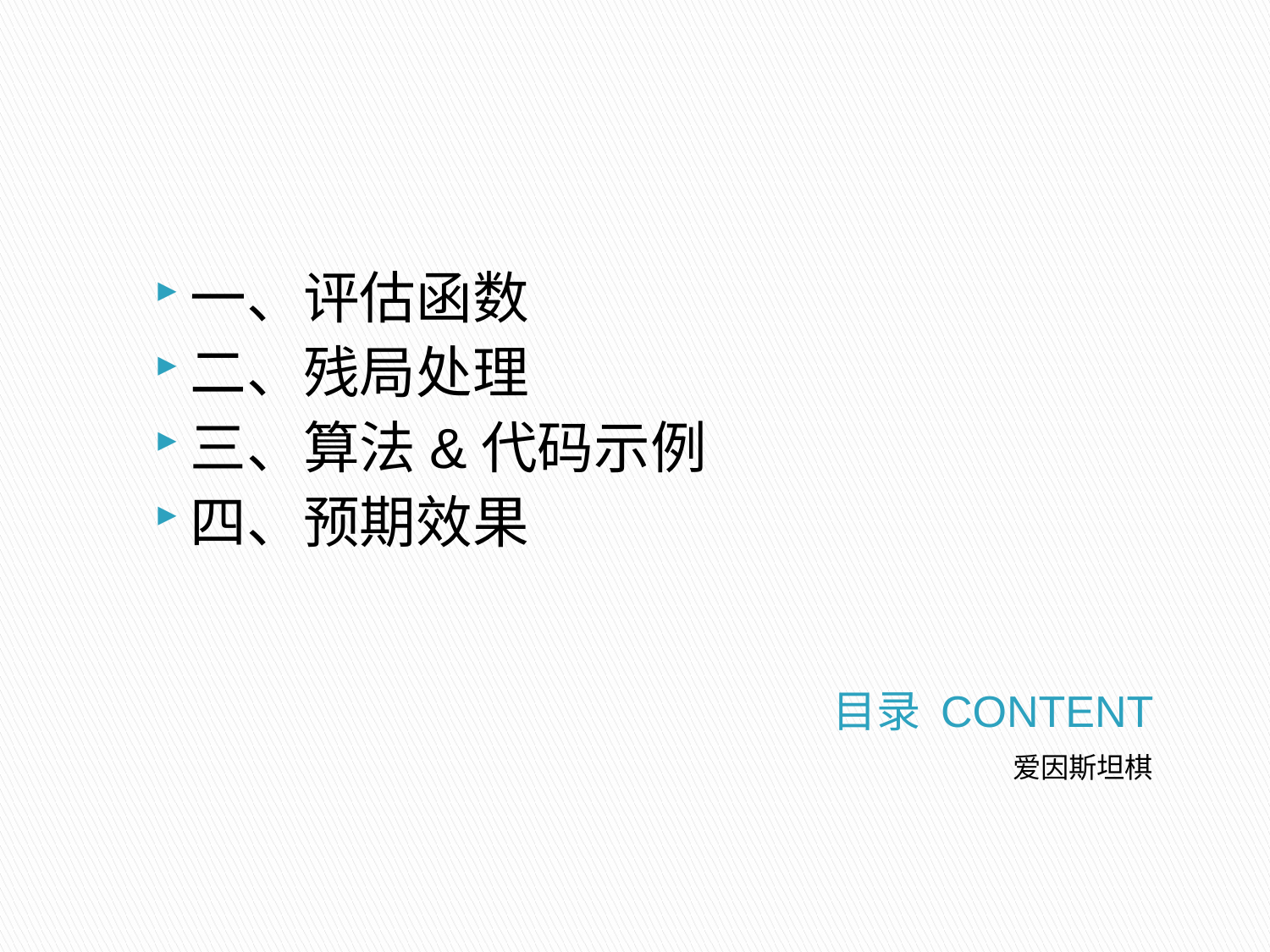

一、评估函数
二、残局处理
三、算法&代码示例
四、预期效果
# 目录 CONTENT
爱因斯坦棋